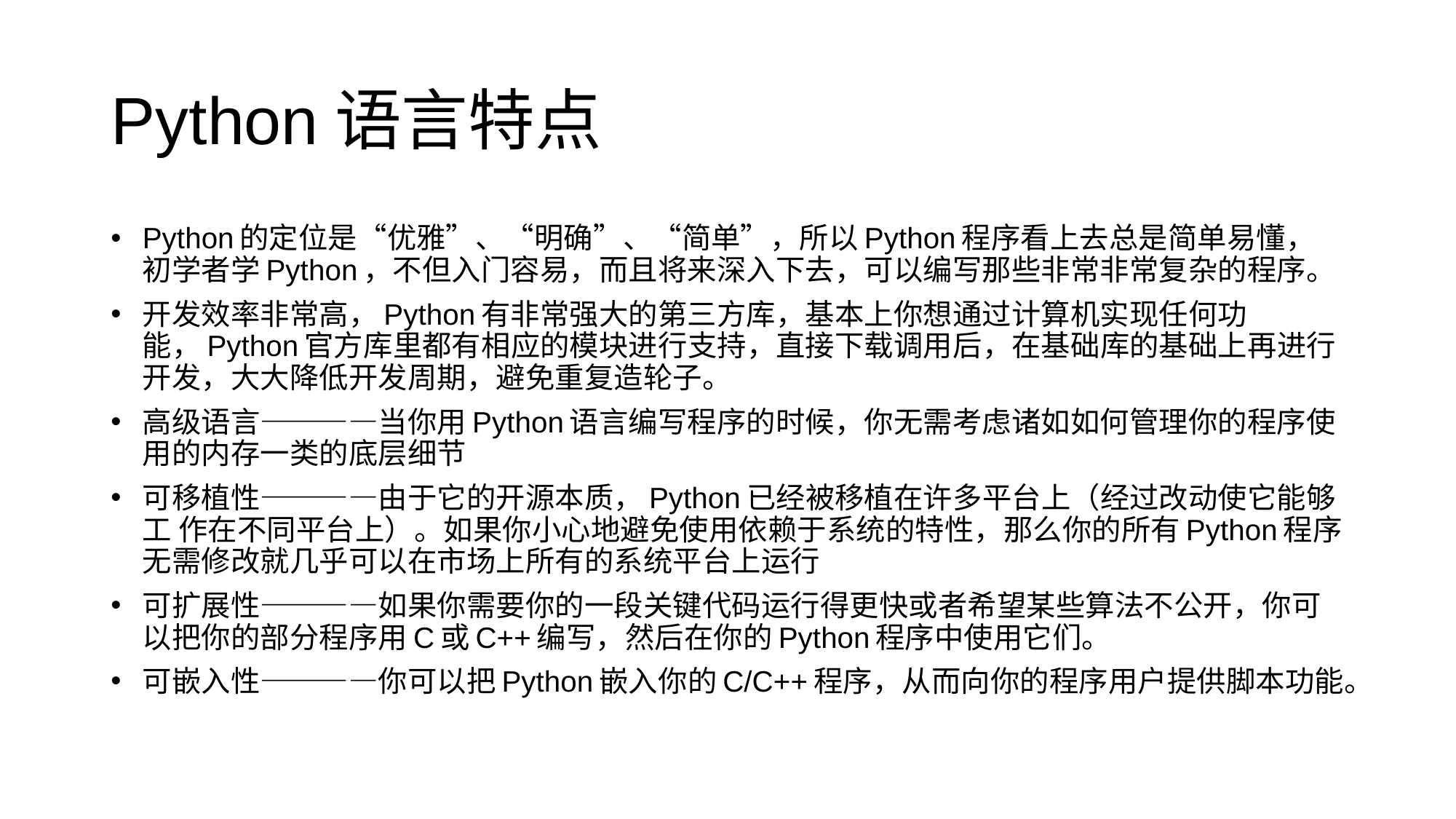

# Python语言特点
Python的定位是“优雅”、“明确”、“简单”，所以Python程序看上去总是简单易懂，初学者学Python，不但入门容易，而且将来深入下去，可以编写那些非常非常复杂的程序。
开发效率非常高，Python有非常强大的第三方库，基本上你想通过计算机实现任何功能，Python官方库里都有相应的模块进行支持，直接下载调用后，在基础库的基础上再进行开发，大大降低开发周期，避免重复造轮子。
高级语言————当你用Python语言编写程序的时候，你无需考虑诸如如何管理你的程序使用的内存一类的底层细节
可移植性————由于它的开源本质，Python已经被移植在许多平台上（经过改动使它能够工 作在不同平台上）。如果你小心地避免使用依赖于系统的特性，那么你的所有Python程序无需修改就几乎可以在市场上所有的系统平台上运行
可扩展性————如果你需要你的一段关键代码运行得更快或者希望某些算法不公开，你可以把你的部分程序用C或C++编写，然后在你的Python程序中使用它们。
可嵌入性————你可以把Python嵌入你的C/C++程序，从而向你的程序用户提供脚本功能。